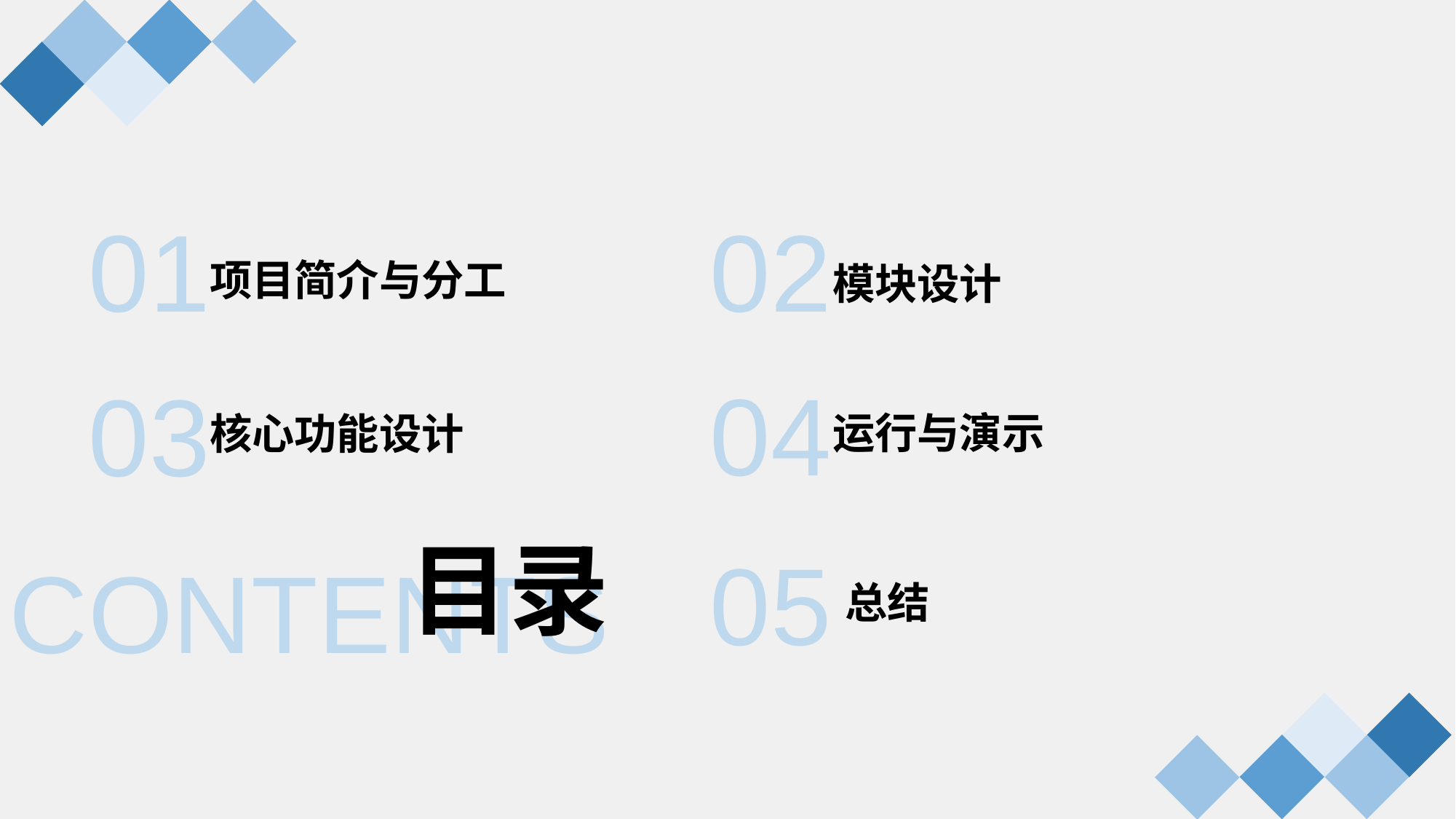

01
02
项目简介与分工
模块设计
04
03
运行与演示
核心功能设计
目录
CONTENTS
05
总结